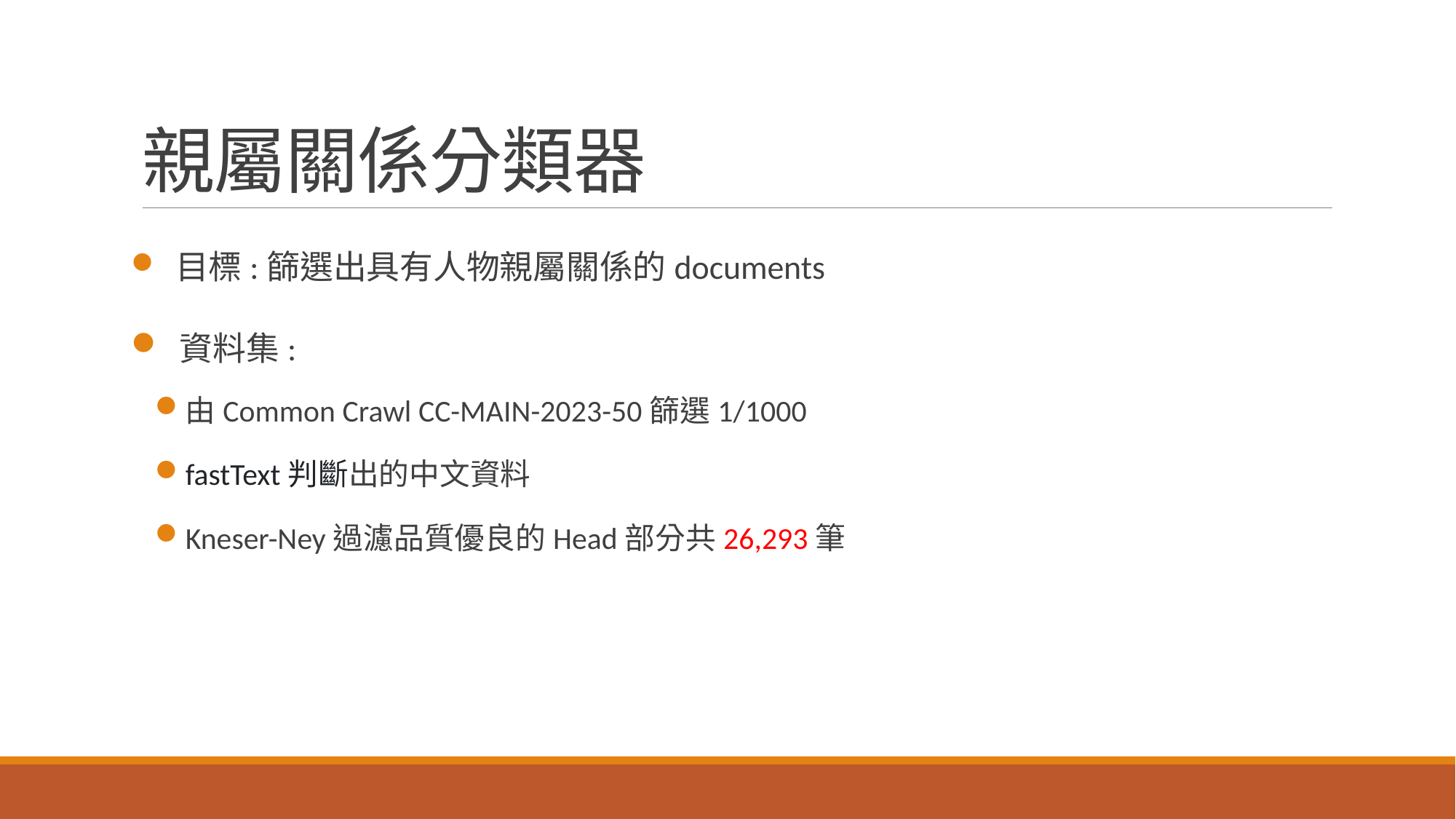

# 親屬關係分類器
 目標:篩選出具有人物親屬關係的documents
 資料集:
由Common Crawl CC-MAIN-2023-50篩選1/1000
fastText判斷出的中文資料
Kneser-Ney過濾品質優良的Head部分共26,293筆